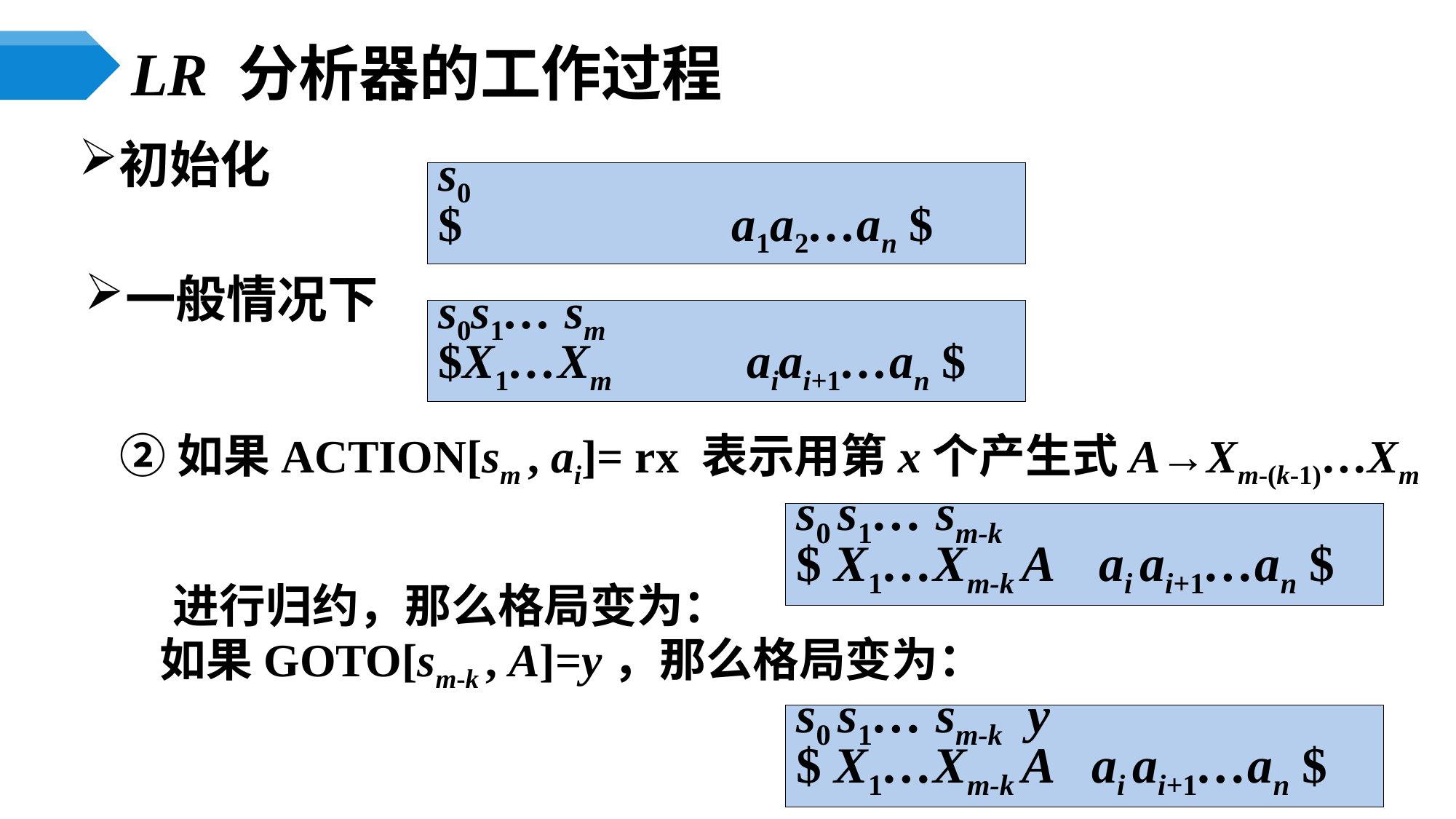

# LR 分析器的工作过程
初始化
s0
$	                          a1a2…an $
一般情况下
s0s1… sm
$X1…Xm                   aiai+1…an $
②如果ACTION[sm , ai]= rx 表示用第x个产生式A→Xm-(k-1)…Xm
    进行归约，那么格局变为：
s0 s1… sm-k
$ X1…Xm-k A      ai ai+1…an $
如果GOTO[sm-k , A]=y，那么格局变为：
s0 s1… sm-k  y
$ X1…Xm-k A     ai ai+1…an $